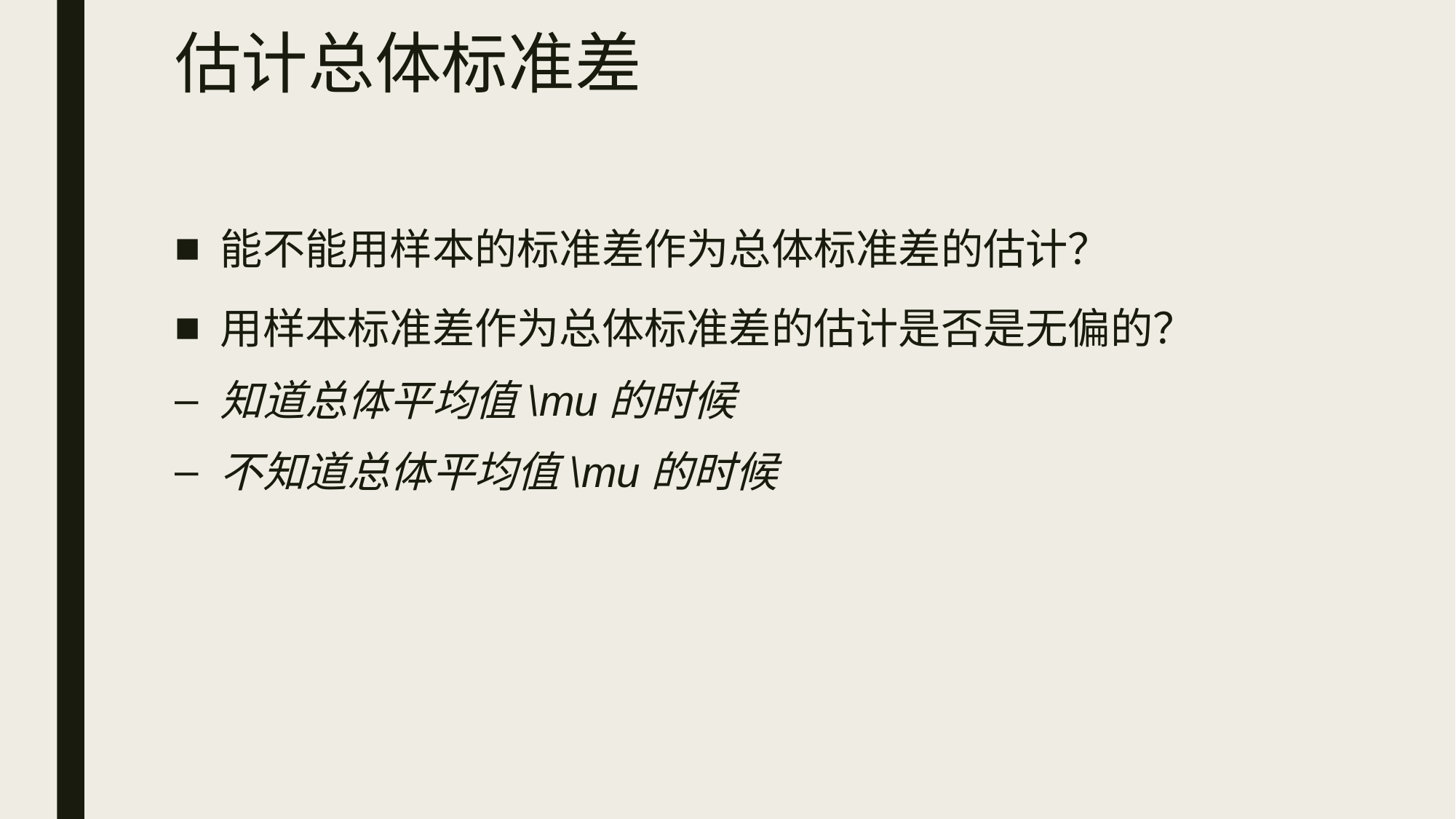

# 估计总体标准差
能不能用样本的标准差作为总体标准差的估计？
用样本标准差作为总体标准差的估计是否是无偏的？
知道总体平均值\mu的时候
不知道总体平均值\mu的时候